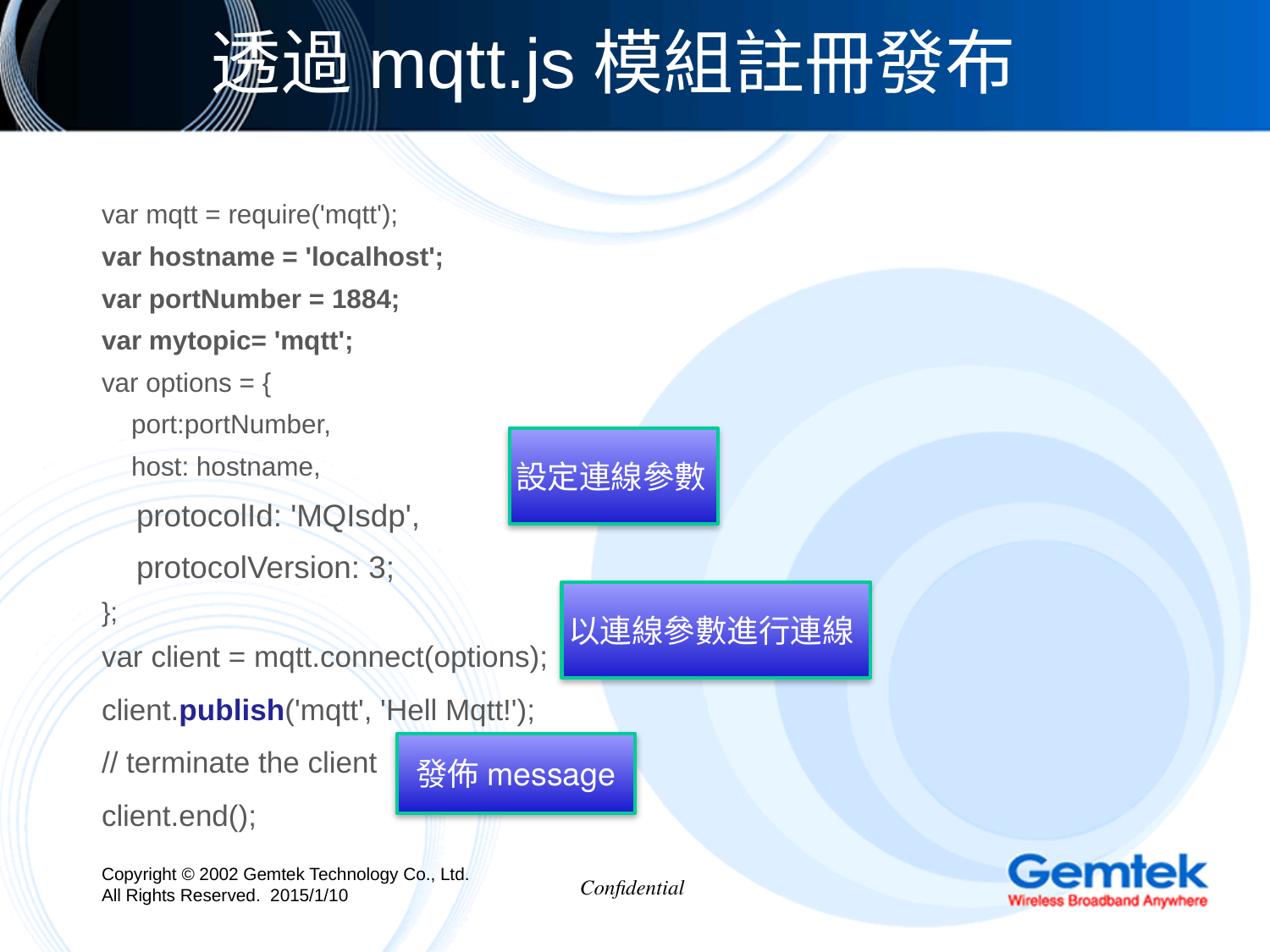

# 透過mqtt.js模組註冊發布
var mqtt = require('mqtt');
var hostname = 'localhost';
var portNumber = 1884;
var mytopic= 'mqtt';
var options = {
    port:portNumber,
    host: hostname,
    protocolId: 'MQIsdp',
    protocolVersion: 3;
};
var client = mqtt.connect(options);
client.publish('mqtt', 'Hell Mqtt!');
// terminate the client
client.end();
設定連線參數
以連線參數進行連線
發佈message